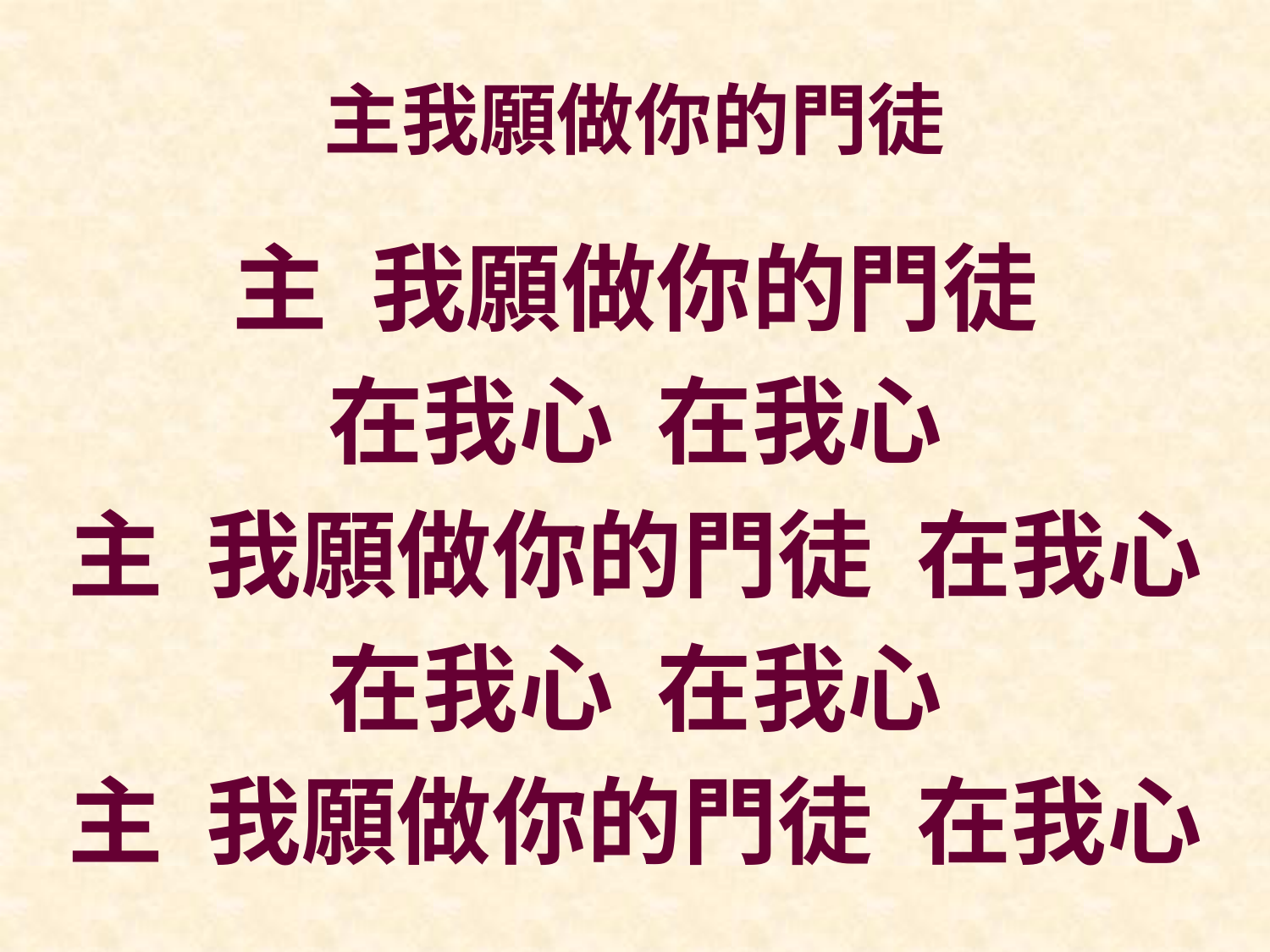

# 主我願做你的門徒
主  我願做你的門徒
在我心  在我心
主  我願做你的門徒  在我心
在我心  在我心
主  我願做你的門徒  在我心